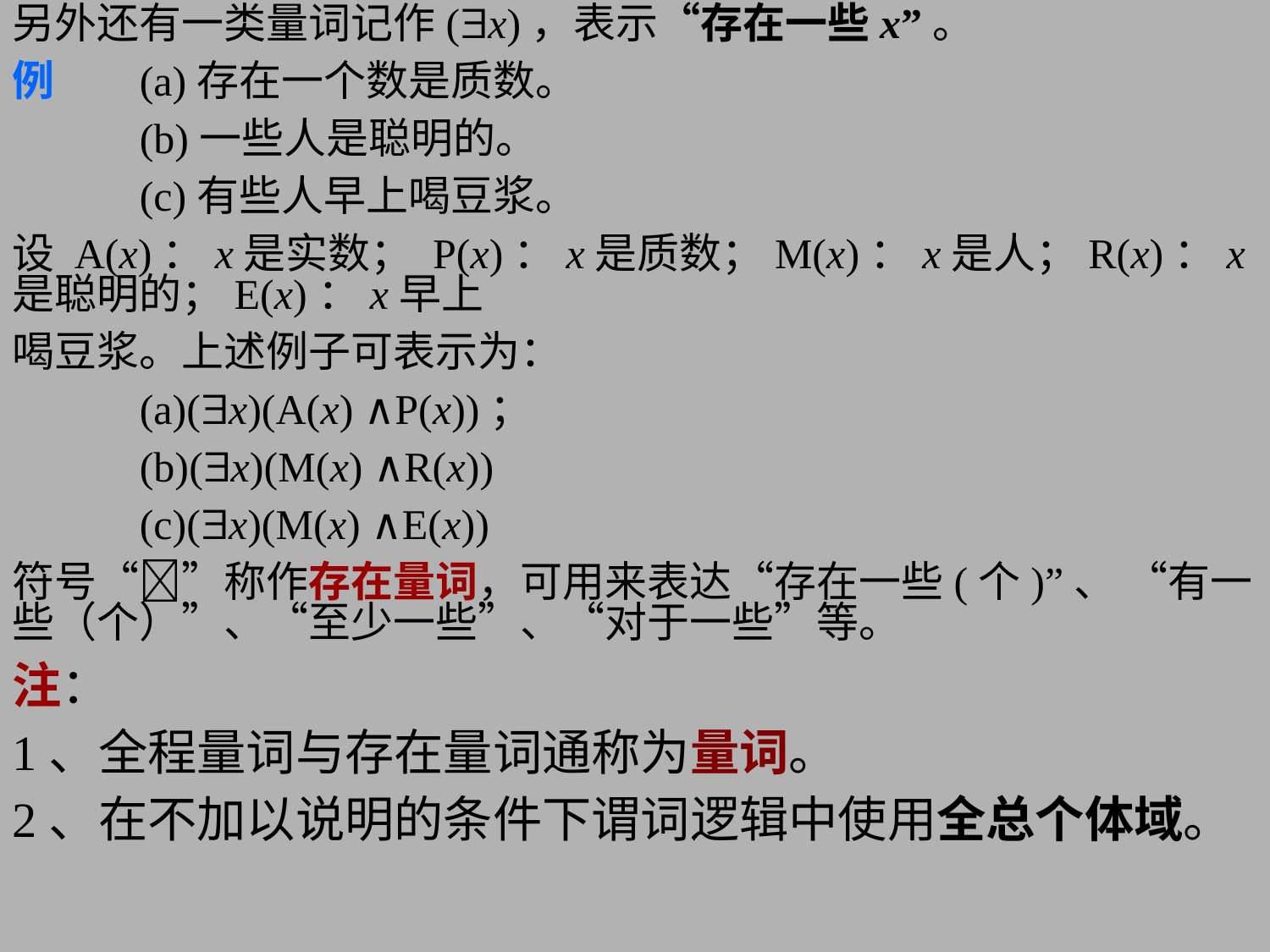

另外还有一类量词记作(∃x)，表示“存在一些x”。
例	(a)存在一个数是质数。
	(b)一些人是聪明的。
	(c)有些人早上喝豆浆。
设 A(x)：x是实数； P(x)：x是质数；M(x)：x是人；R(x)：x是聪明的；E(x)：x早上
喝豆浆。上述例子可表示为：
	(a)(∃x)(A(x) ∧P(x))；
	(b)(∃x)(M(x) ∧R(x))
	(c)(∃x)(M(x) ∧E(x))
符号“∃”称作存在量词，可用来表达“存在一些(个)”、 “有一些（个）”、“至少一些”、“对于一些”等。
注：
1、全程量词与存在量词通称为量词。
2、在不加以说明的条件下谓词逻辑中使用全总个体域。